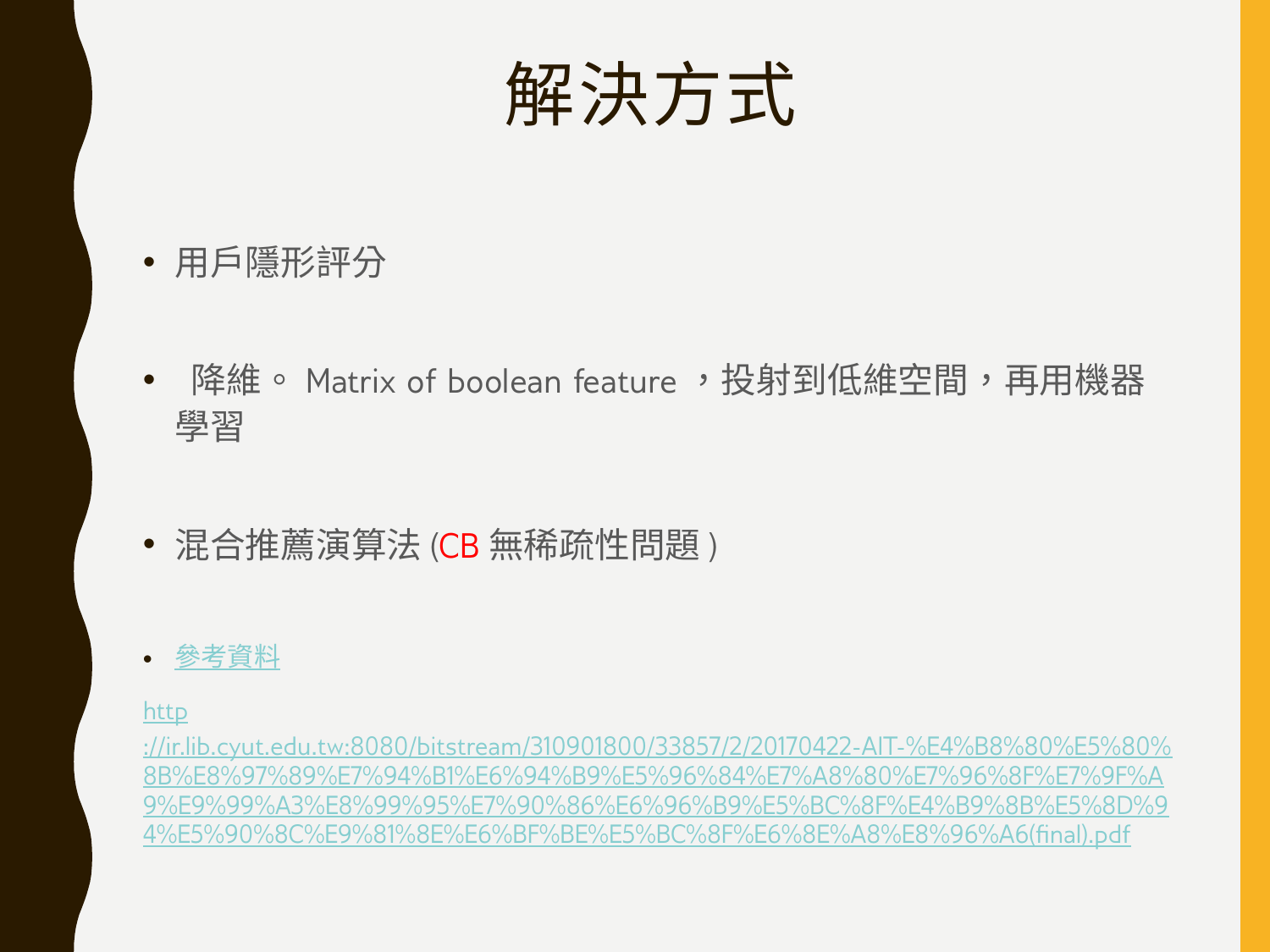

# 解決方式

用戶隱形評分

 降維。Matrix of boolean feature，投射到低維空間，再用機器學習

混合推薦演算法(CB無稀疏性問題)

參考資料
http://ir.lib.cyut.edu.tw:8080/bitstream/310901800/33857/2/20170422-AIT-%E4%B8%80%E5%80%8B%E8%97%89%E7%94%B1%E6%94%B9%E5%96%84%E7%A8%80%E7%96%8F%E7%9F%A9%E9%99%A3%E8%99%95%E7%90%86%E6%96%B9%E5%BC%8F%E4%B9%8B%E5%8D%94%E5%90%8C%E9%81%8E%E6%BF%BE%E5%BC%8F%E6%8E%A8%E8%96%A6(final).pdf